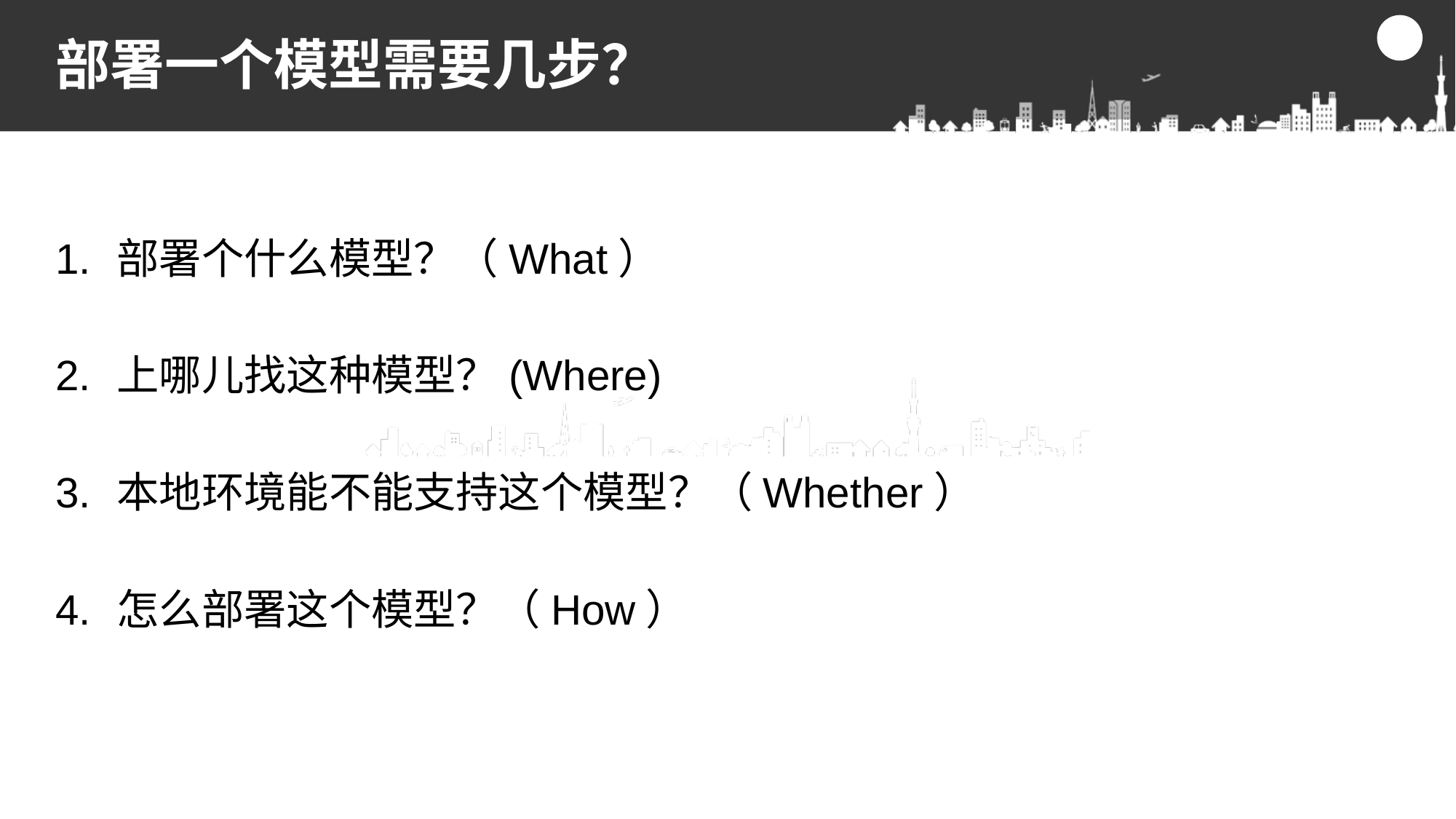

# 部署一个模型需要几步？
10
部署个什么模型？（What）
上哪儿找这种模型？(Where)
本地环境能不能支持这个模型？（Whether）
怎么部署这个模型？（How）